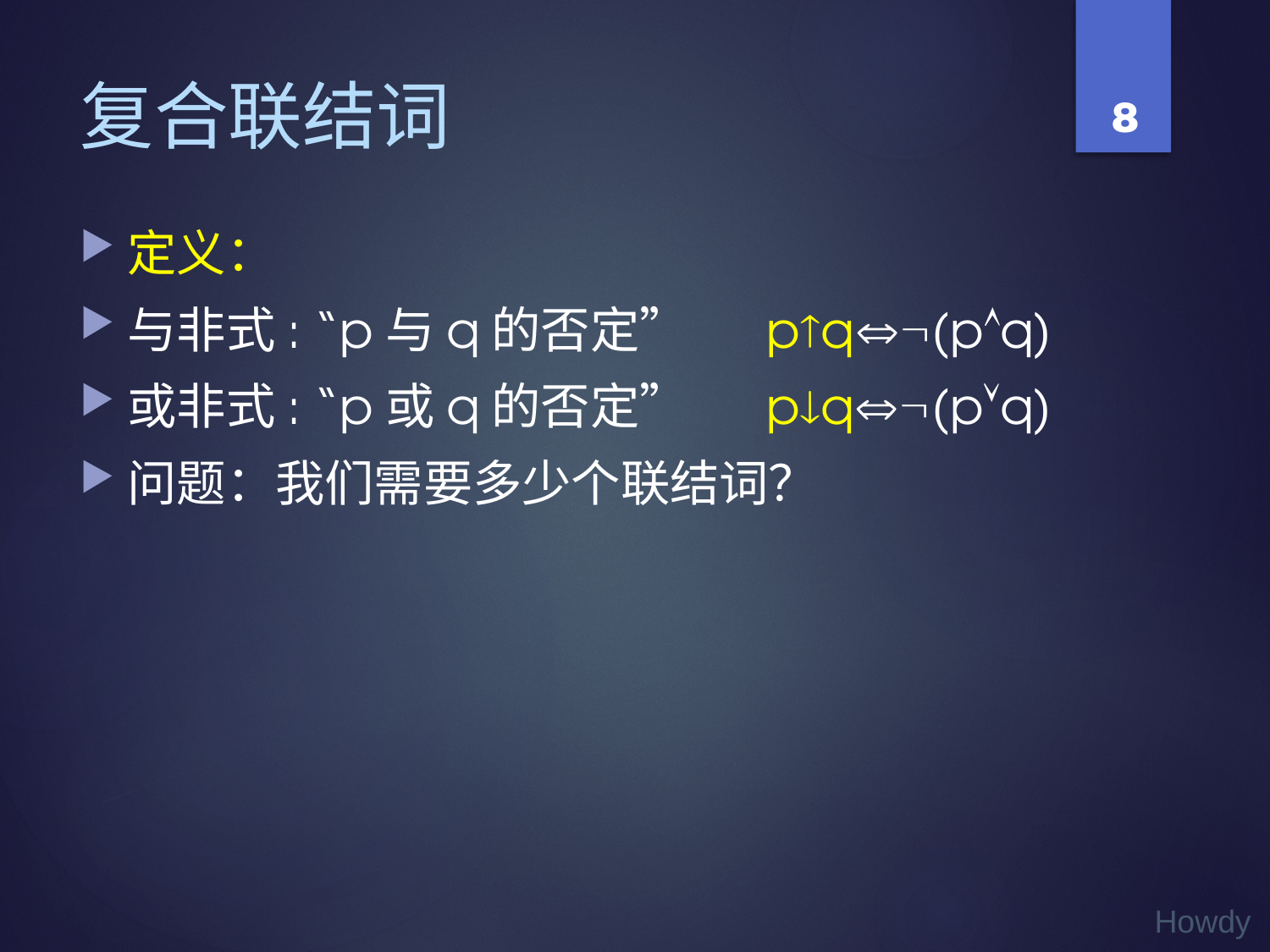

8
# 复合联结词
定义：
与非式: “p与q的否定”      p↑q⇔¬(p∧q)
或非式: “p或q的否定”      p↓q⇔¬(p∨q)
问题：我们需要多少个联结词？